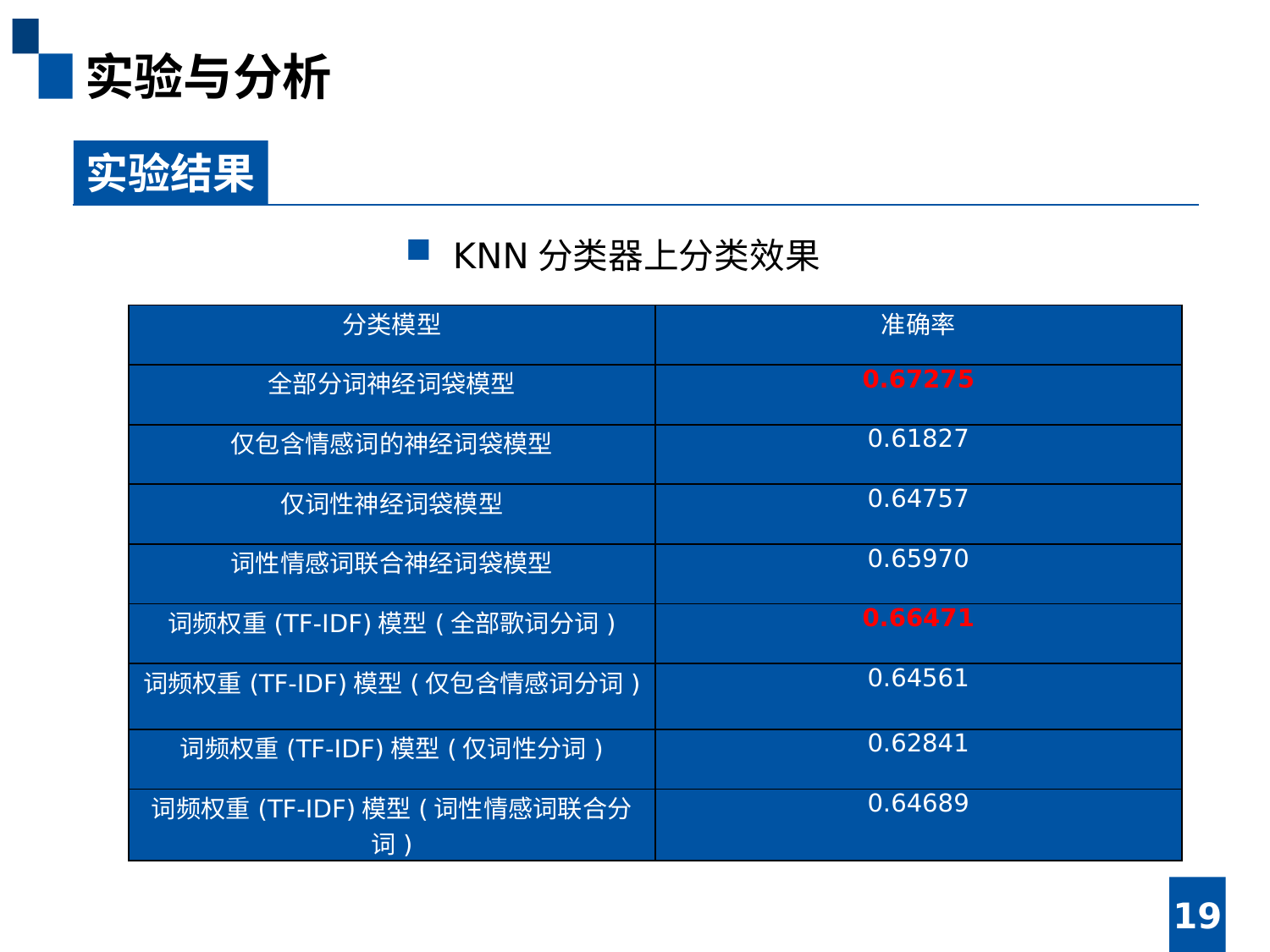

实验与分析
实验结果
KNN分类器上分类效果

| 分类模型 | 准确率 |
| --- | --- |
| 全部分词神经词袋模型 | 0.67275 |
| 仅包含情感词的神经词袋模型 | 0.61827 |
| 仅词性神经词袋模型 | 0.64757 |
| 词性情感词联合神经词袋模型 | 0.65970 |
| 词频权重(TF-IDF)模型(全部歌词分词) | 0.66471 |
| 词频权重(TF-IDF)模型(仅包含情感词分词) | 0.64561 |
| 词频权重(TF-IDF)模型(仅词性分词) | 0.62841 |
| 词频权重(TF-IDF)模型(词性情感词联合分词) | 0.64689 |
19